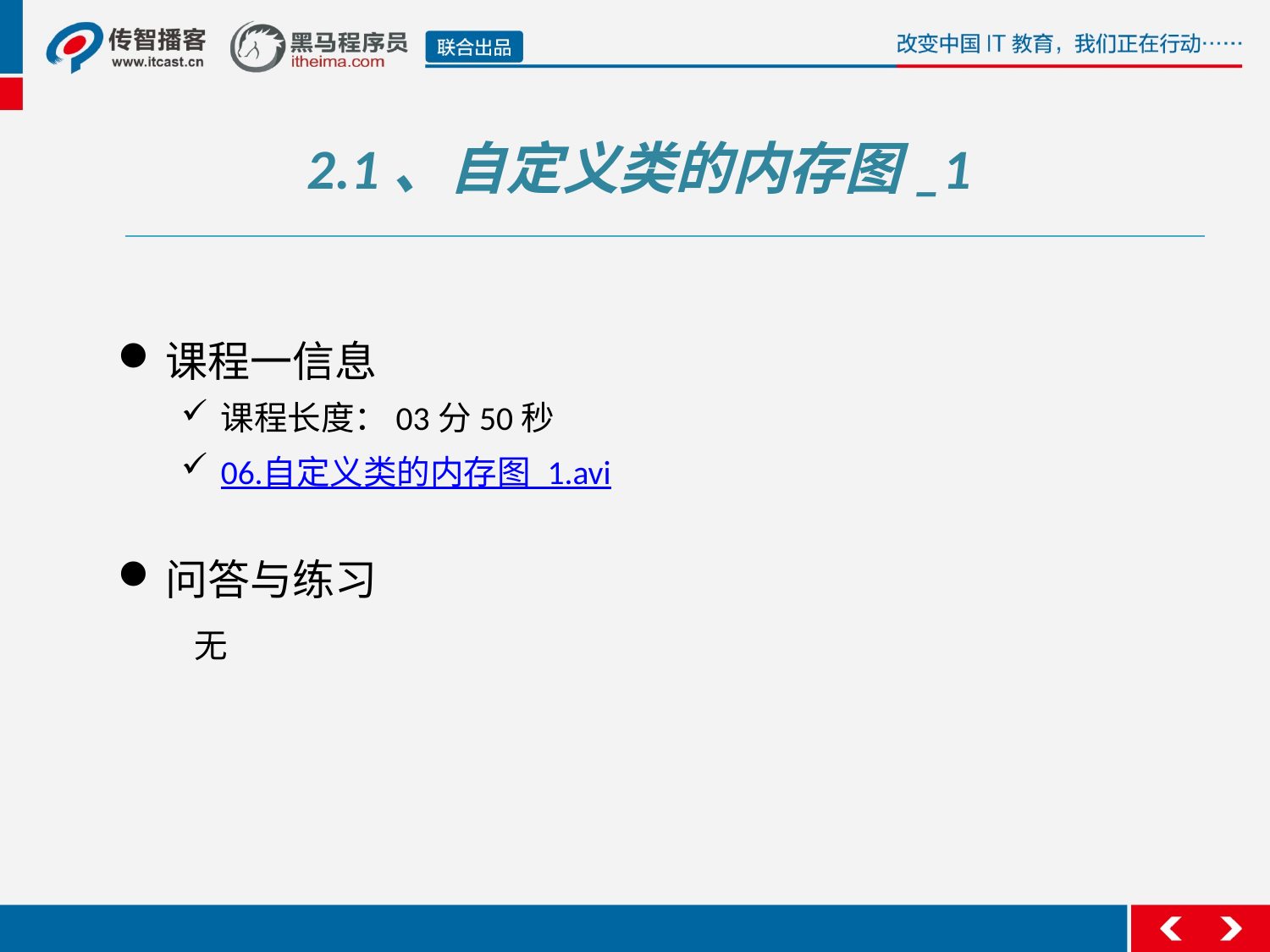

2.1、自定义类的内存图_1

课程一信息
课程长度：03分50秒
06.自定义类的内存图_1.avi

问答与练习
       无